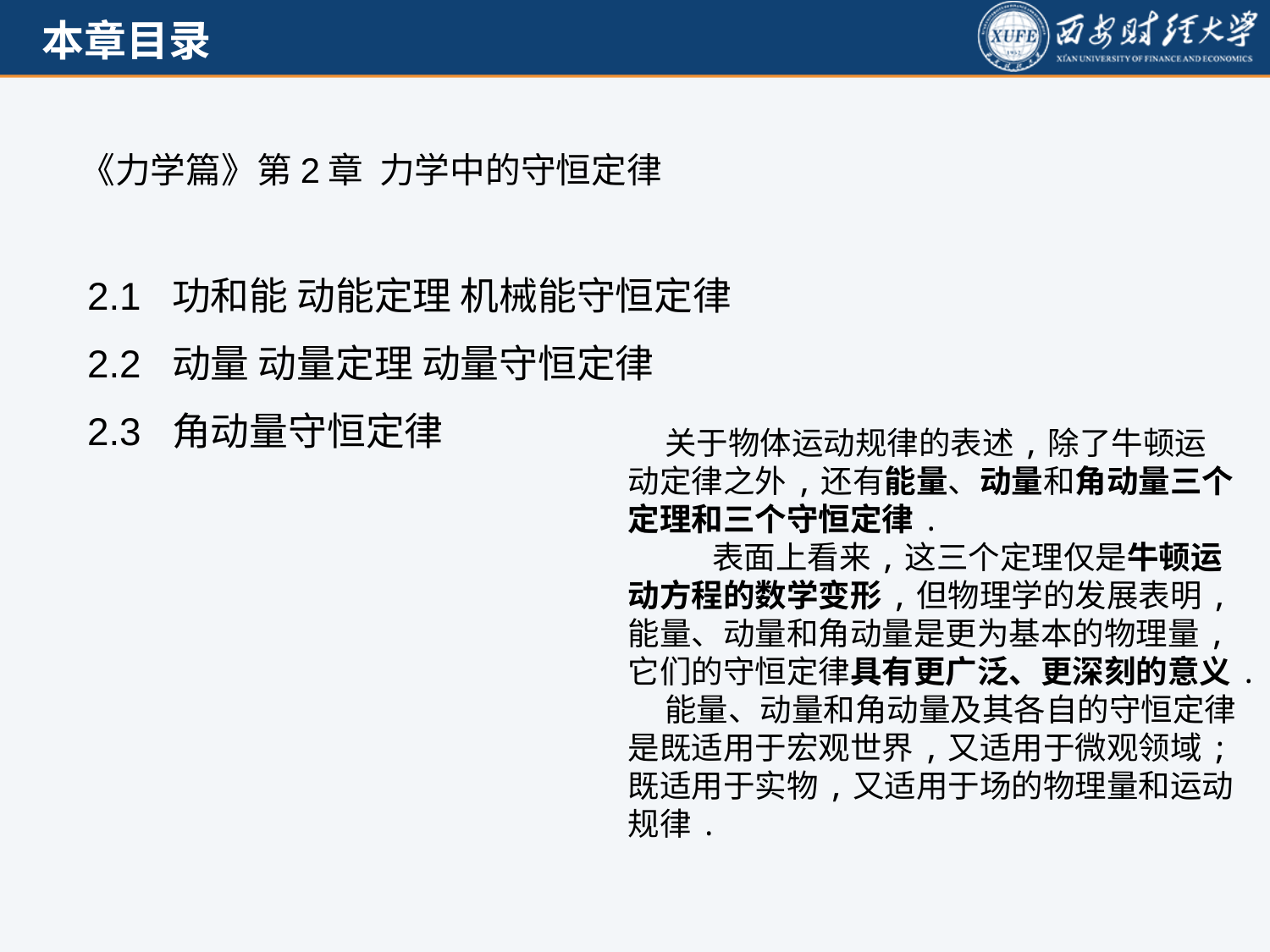

《力学篇》第2章  力学中的守恒定律

2.1  功和能 动能定理 机械能守恒定律
2.2  动量 动量定理 动量守恒定律
2.3  角动量守恒定律
    关于物体运动规律的表述,除了牛顿运动定律之外,还有能量、动量和角动量三个定理和三个守恒定律.
    表面上看来,这三个定理仅是牛顿运动方程的数学变形,但物理学的发展表明,能量、动量和角动量是更为基本的物理量,它们的守恒定律具有更广泛、更深刻的意义.
    能量、动量和角动量及其各自的守恒定律是既适用于宏观世界,又适用于微观领域;既适用于实物,又适用于场的物理量和运动规律.